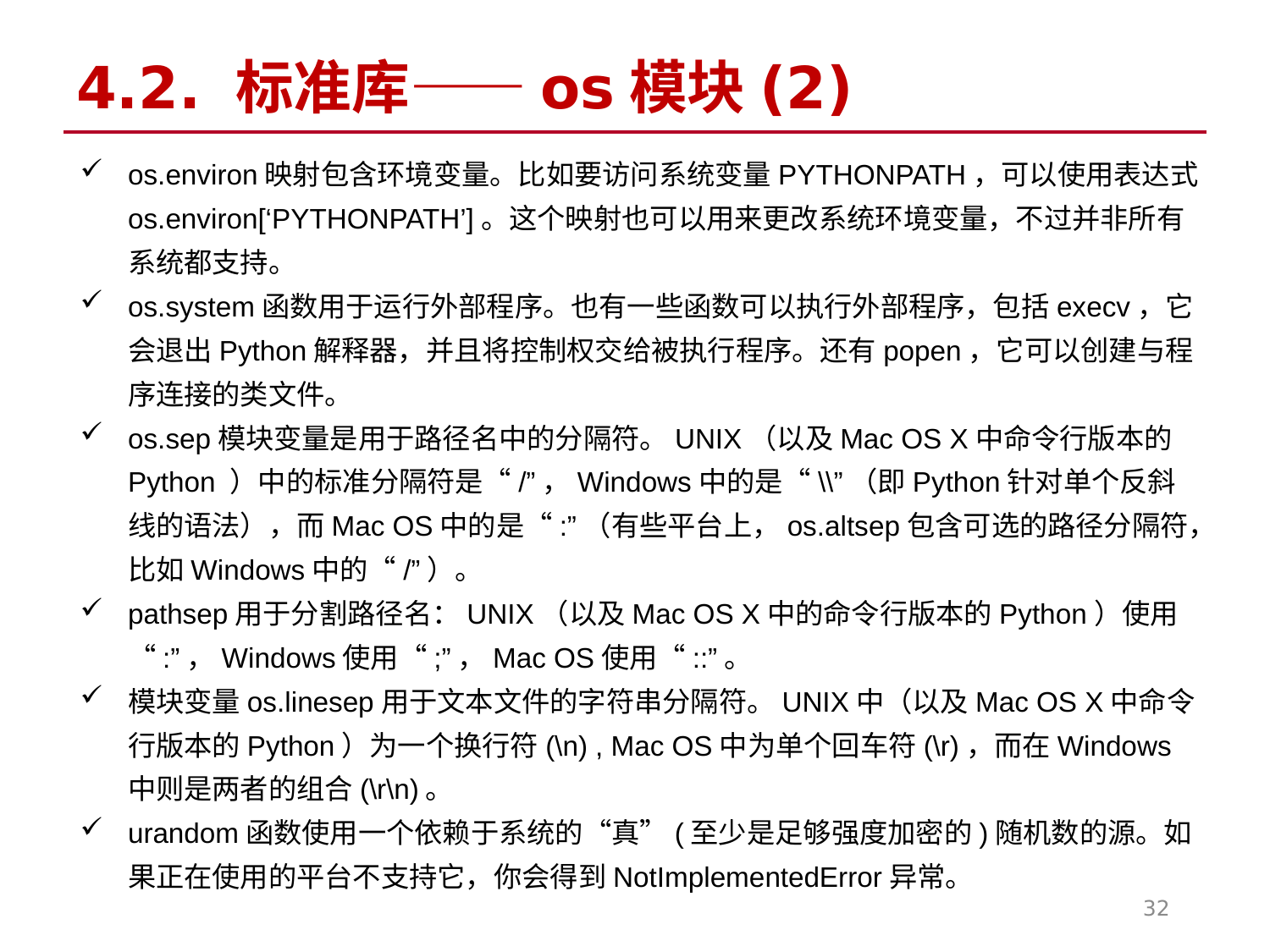

# 4.2. 标准库——os模块(2)
os.environ映射包含环境变量。比如要访问系统变量PYTHONPATH，可以使用表达式os.environ[‘PYTHONPATH’]。这个映射也可以用来更改系统环境变量，不过并非所有系统都支持。
os.system函数用于运行外部程序。也有一些函数可以执行外部程序，包括execv，它会退出Python解释器，并且将控制权交给被执行程序。还有popen，它可以创建与程序连接的类文件。
os.sep模块变量是用于路径名中的分隔符。UNIX（以及Mac OS X中命令行版本的Python ）中的标准分隔符是“/”，Windows中的是“\\”（即Python针对单个反斜线的语法），而Mac OS中的是“:”（有些平台上，os.altsep包含可选的路径分隔符，比如Windows中的“/”）。
pathsep用于分割路径名：UNIX（以及Mac OS X中的命令行版本的Python）使用“:”，Windows使用“;”，Mac OS使用“::”。
模块变量os.linesep用于文本文件的字符串分隔符。UNIX中（以及Mac OS X中命令行版本的Python）为一个换行符(\n) , Mac OS中为单个回车符(\r)，而在Windows中则是两者的组合(\r\n)。
urandom函数使用一个依赖于系统的“真”(至少是足够强度加密的)随机数的源。如果正在使用的平台不支持它，你会得到NotImplementedError异常。
32